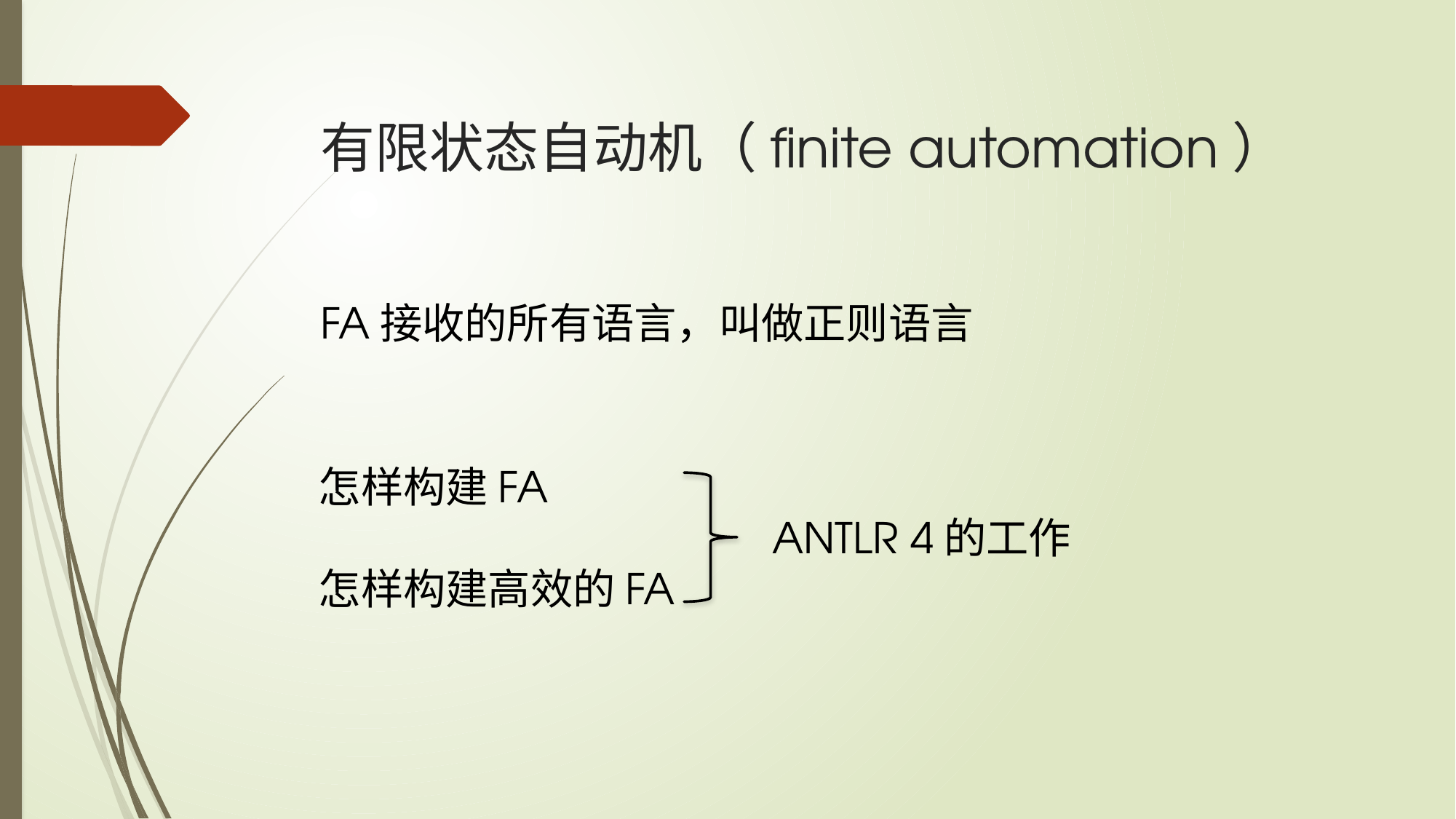

# 有限状态自动机（finite automation）
FA接收的所有语言，叫做正则语言
怎样构建FA

怎样构建高效的FA

ANTLR 4的工作